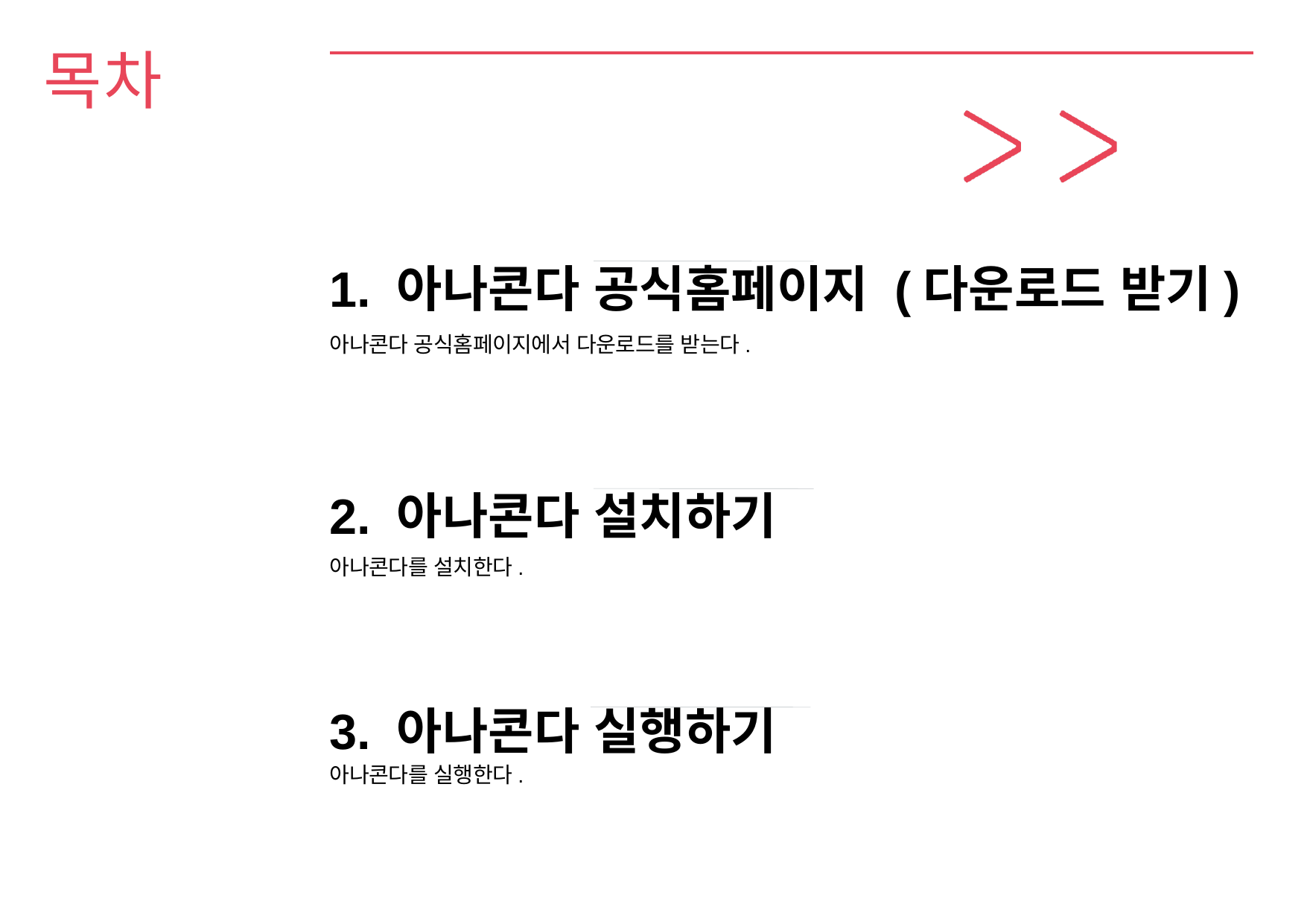

# 목차
1. 아나콘다 공식홈페이지 (다운로드 받기)
아나콘다 공식홈페이지에서 다운로드를 받는다.
2. 아나콘다 설치하기
아나콘다를 설치한다.
3. 아나콘다 실행하기
아나콘다를 실행한다.